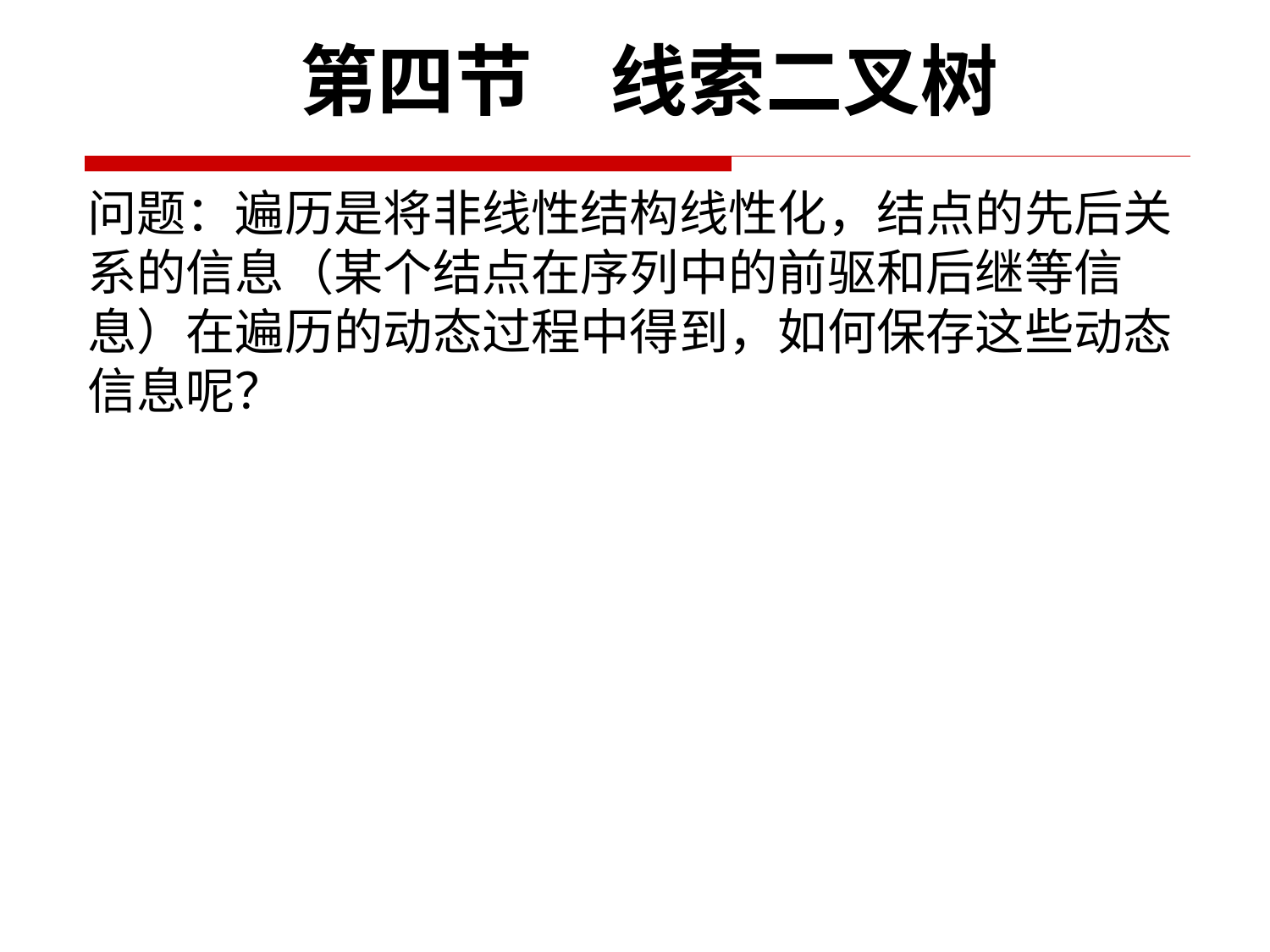

第四节　线索二叉树
问题：遍历是将非线性结构线性化，结点的先后关系的信息（某个结点在序列中的前驱和后继等信息）在遍历的动态过程中得到，如何保存这些动态信息呢？